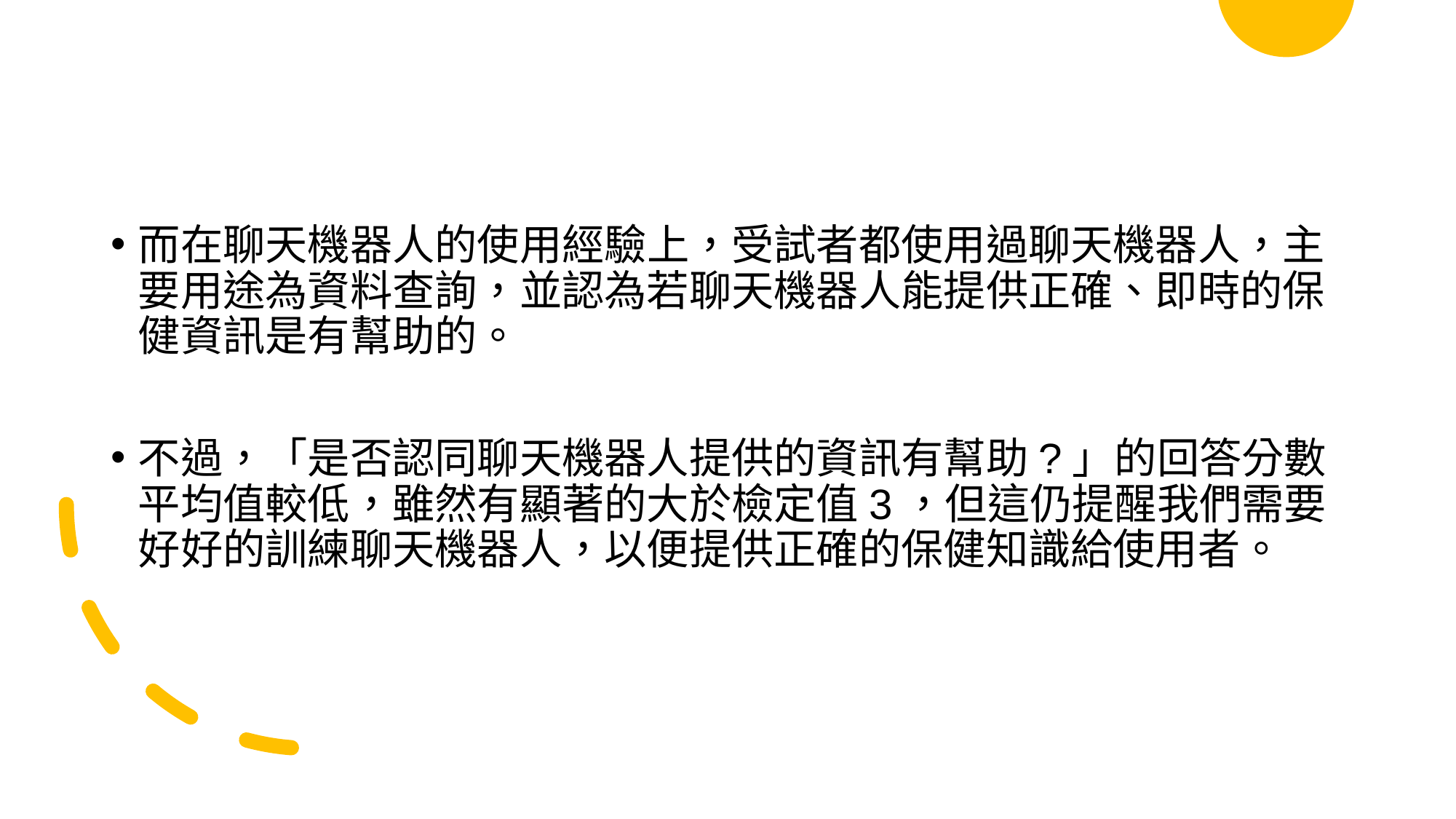

而在聊天機器人的使用經驗上，受試者都使用過聊天機器人，主要用途為資料查詢，並認為若聊天機器人能提供正確、即時的保健資訊是有幫助的。

不過，「是否認同聊天機器人提供的資訊有幫助?」的回答分數平均值較低，雖然有顯著的大於檢定值3，但這仍提醒我們需要好好的訓練聊天機器人，以便提供正確的保健知識給使用者。